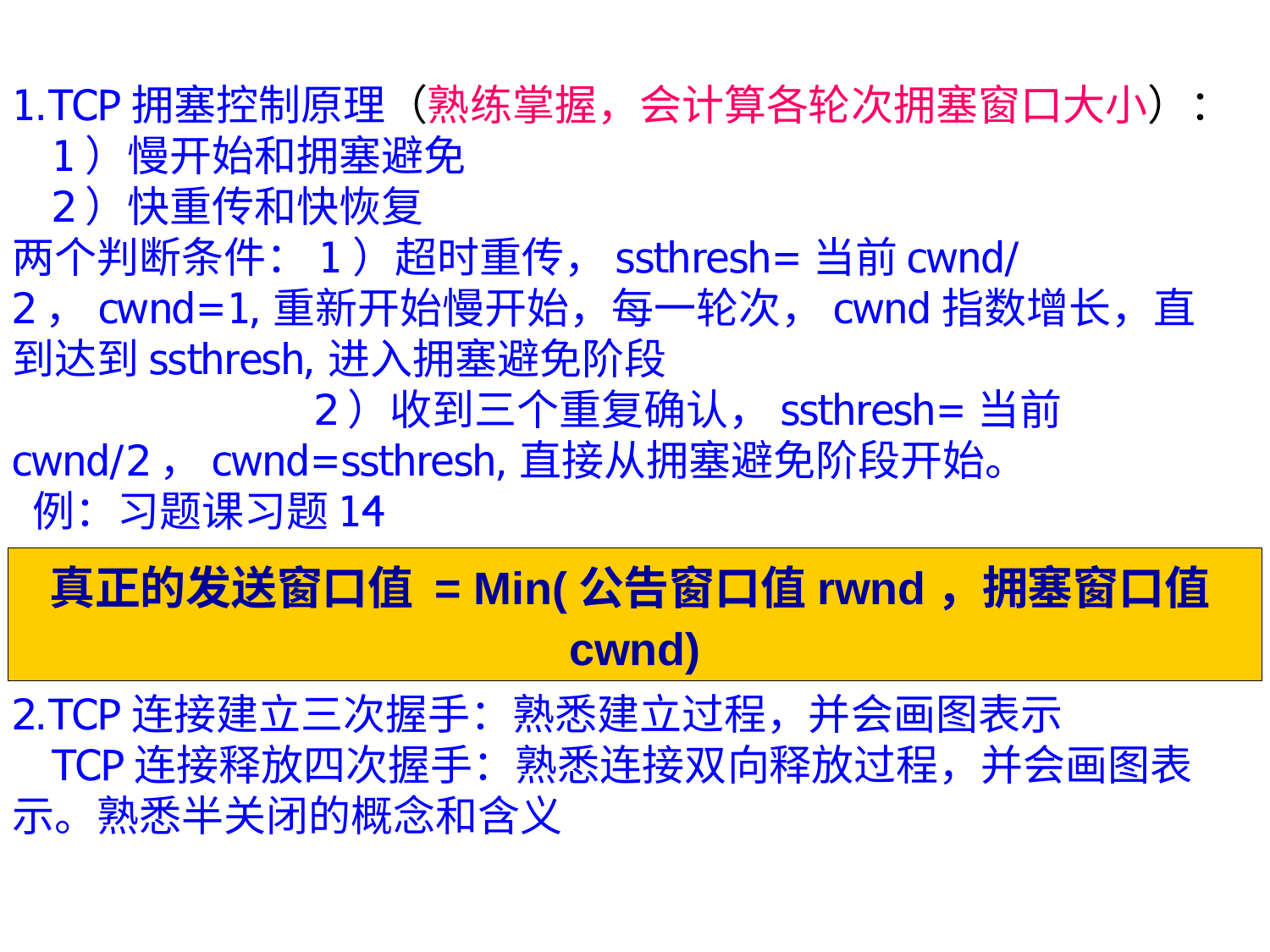

1.TCP拥塞控制原理（熟练掌握，会计算各轮次拥塞窗口大小）：
   1）慢开始和拥塞避免
   2）快重传和快恢复
两个判断条件：1）超时重传，ssthresh=当前cwnd/2，cwnd=1,重新开始慢开始，每一轮次，cwnd指数增长，直到达到ssthresh,进入拥塞避免阶段
                       2）收到三个重复确认，ssthresh=当前cwnd/2，cwnd=ssthresh,直接从拥塞避免阶段开始。
 例：习题课习题14

2.TCP连接建立三次握手：熟悉建立过程，并会画图表示
   TCP连接释放四次握手：熟悉连接双向释放过程，并会画图表示。熟悉半关闭的概念和含义

真正的发送窗口值 = Min(公告窗口值rwnd，拥塞窗口值cwnd)